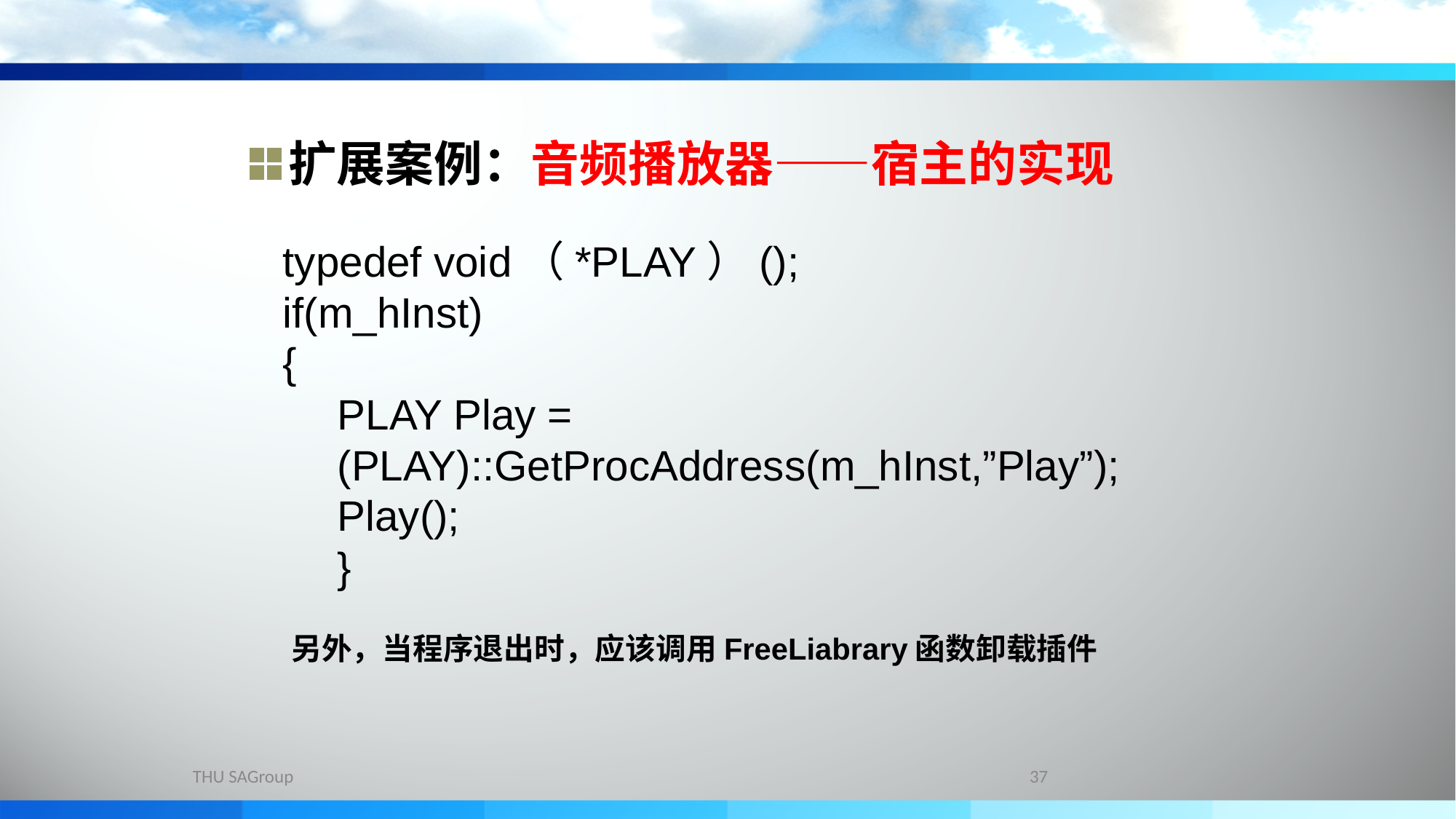

扩展案例：音频播放器——宿主的实现
typedef void（*PLAY）();
if(m_hInst)
{
PLAY Play =
(PLAY)::GetProcAddress(m_hInst,”Play”);
Play();
}
另外，当程序退出时，应该调用FreeLiabrary函数卸载插件
THU SAGroup
37